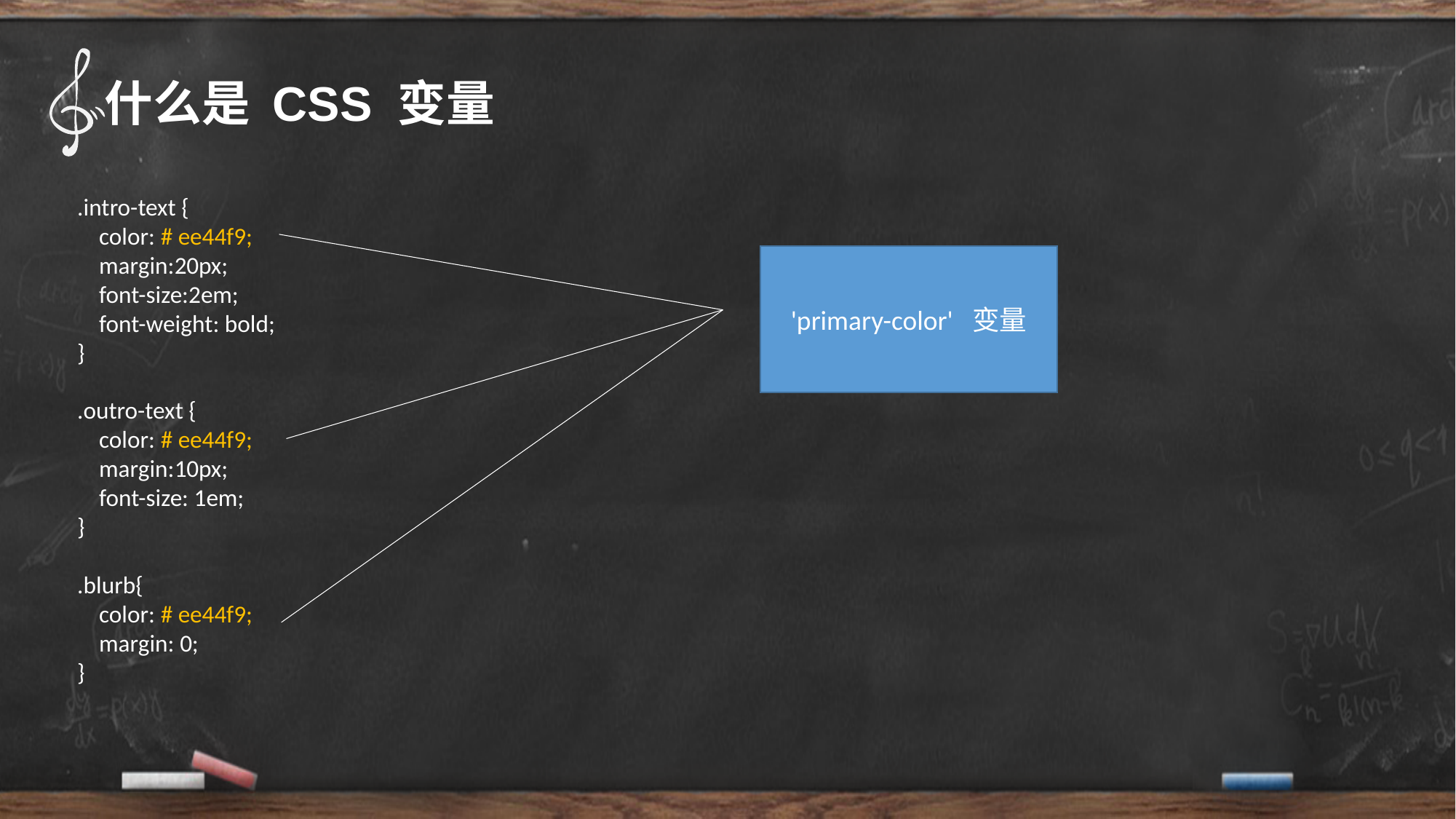

什么是 CSS 变量
.intro-text {
    color: # ee44f9;
    margin:20px;
    font-size:2em;
    font-weight: bold;
}

.outro-text {
    color: # ee44f9;
    margin:10px;
    font-size: 1em;
}

.blurb{
    color: # ee44f9;
    margin: 0;
}
'primary-color'  变量